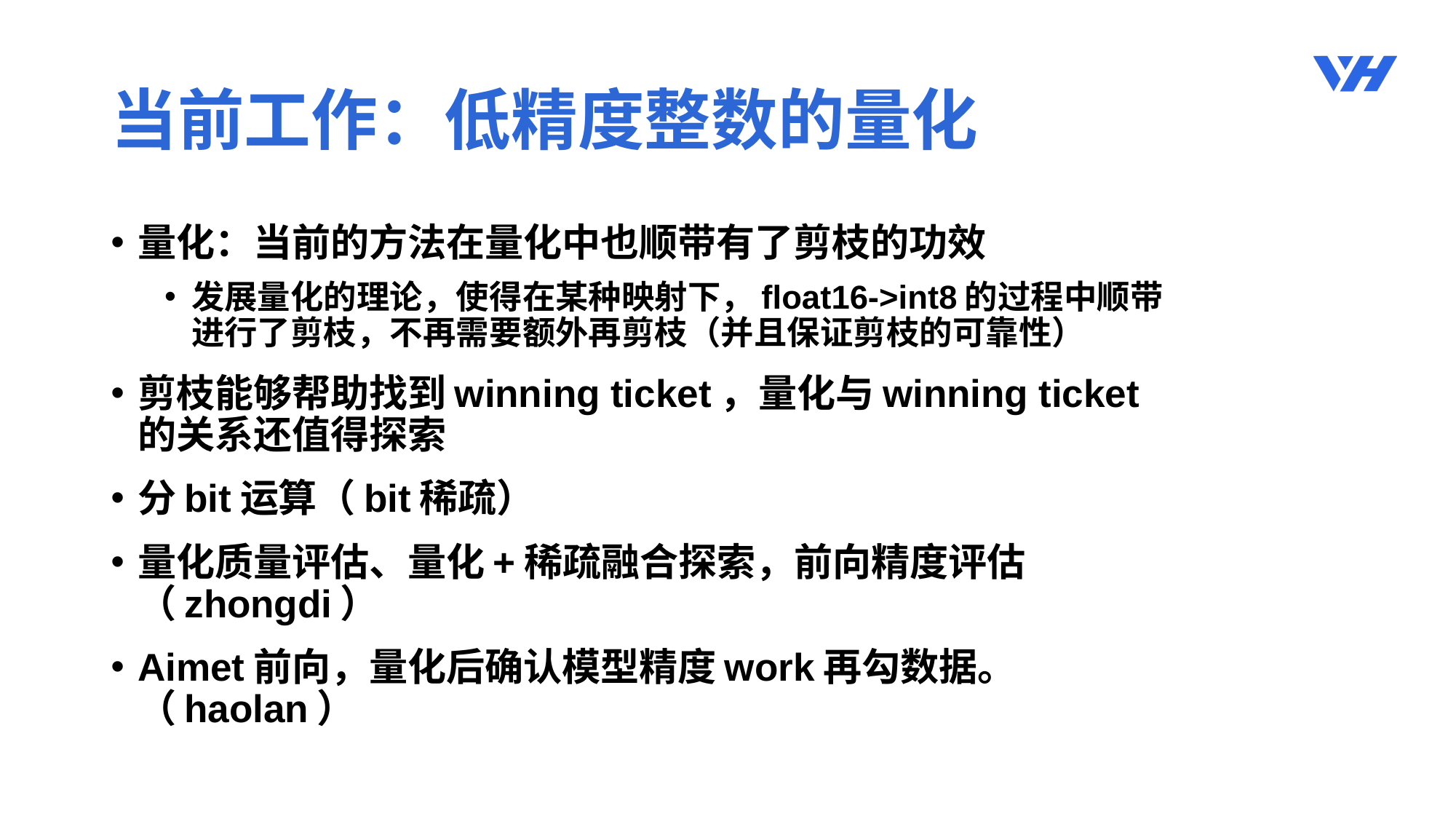

# 当前工作：低精度整数的量化
量化：当前的方法在量化中也顺带有了剪枝的功效
发展量化的理论，使得在某种映射下，float16->int8的过程中顺带进行了剪枝，不再需要额外再剪枝（并且保证剪枝的可靠性）
剪枝能够帮助找到winning ticket，量化与winning ticket的关系还值得探索
分bit运算（bit稀疏）
量化质量评估、量化+稀疏融合探索，前向精度评估（zhongdi）
Aimet前向，量化后确认模型精度work再勾数据。（haolan）